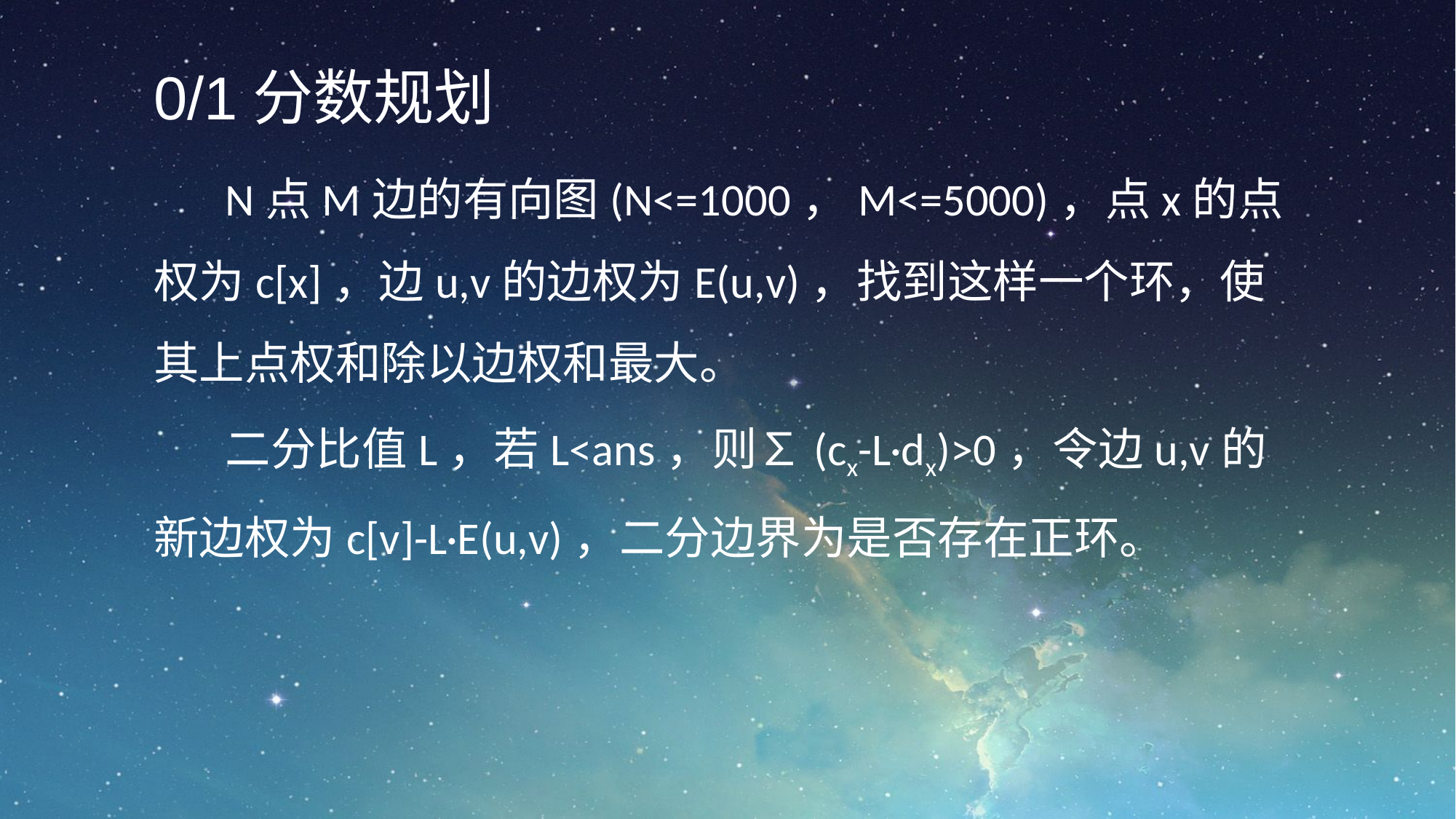

0/1分数规划
N点M边的有向图(N<=1000，M<=5000)，点x的点权为c[x]，边u,v的边权为E(u,v)，找到这样一个环，使其上点权和除以边权和最大。
二分比值L，若L<ans，则∑(cx-L·dx)>0，令边u,v的新边权为c[v]-L·E(u,v)，二分边界为是否存在正环。